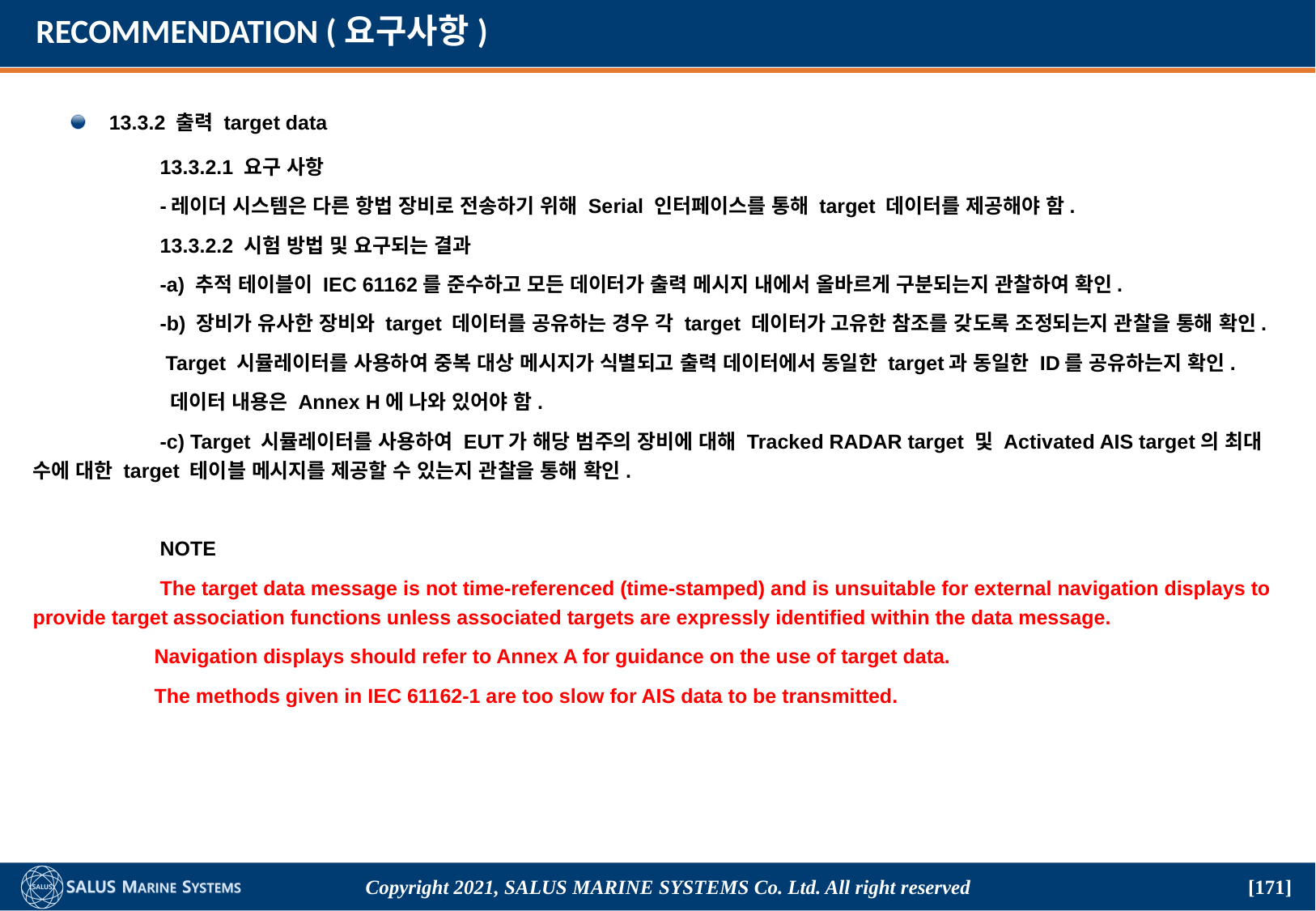

# RECOMMENDATION (요구사항)
13.3.2 출력 target data
	 13.3.2.1 요구 사항
	 -레이더 시스템은 다른 항법 장비로 전송하기 위해 Serial 인터페이스를 통해 target 데이터를 제공해야 함.
	 13.3.2.2 시험 방법 및 요구되는 결과
	 -a) 추적 테이블이 IEC 61162를 준수하고 모든 데이터가 출력 메시지 내에서 올바르게 구분되는지 관찰하여 확인.
	 -b) 장비가 유사한 장비와 target 데이터를 공유하는 경우 각 target 데이터가 고유한 참조를 갖도록 조정되는지 관찰을 통해 확인.
	  Target 시뮬레이터를 사용하여 중복 대상 메시지가 식별되고 출력 데이터에서 동일한 target과 동일한 ID를 공유하는지 확인.
	  데이터 내용은 Annex H에 나와 있어야 함.
	 -c) Target 시뮬레이터를 사용하여 EUT가 해당 범주의 장비에 대해 Tracked RADAR target 및 Activated AIS target의 최대 수에 대한 target 테이블 메시지를 제공할 수 있는지 관찰을 통해 확인.

	 NOTE
	 The target data message is not time-referenced (time-stamped) and is unsuitable for external navigation displays to provide target association functions unless associated targets are expressly identified within the data message.
	Navigation displays should refer to Annex A for guidance on the use of target data.
	The methods given in IEC 61162-1 are too slow for AIS data to be transmitted.
Copyright 2021, SALUS Marine Systems Co. Ltd. All right reserved
[171]